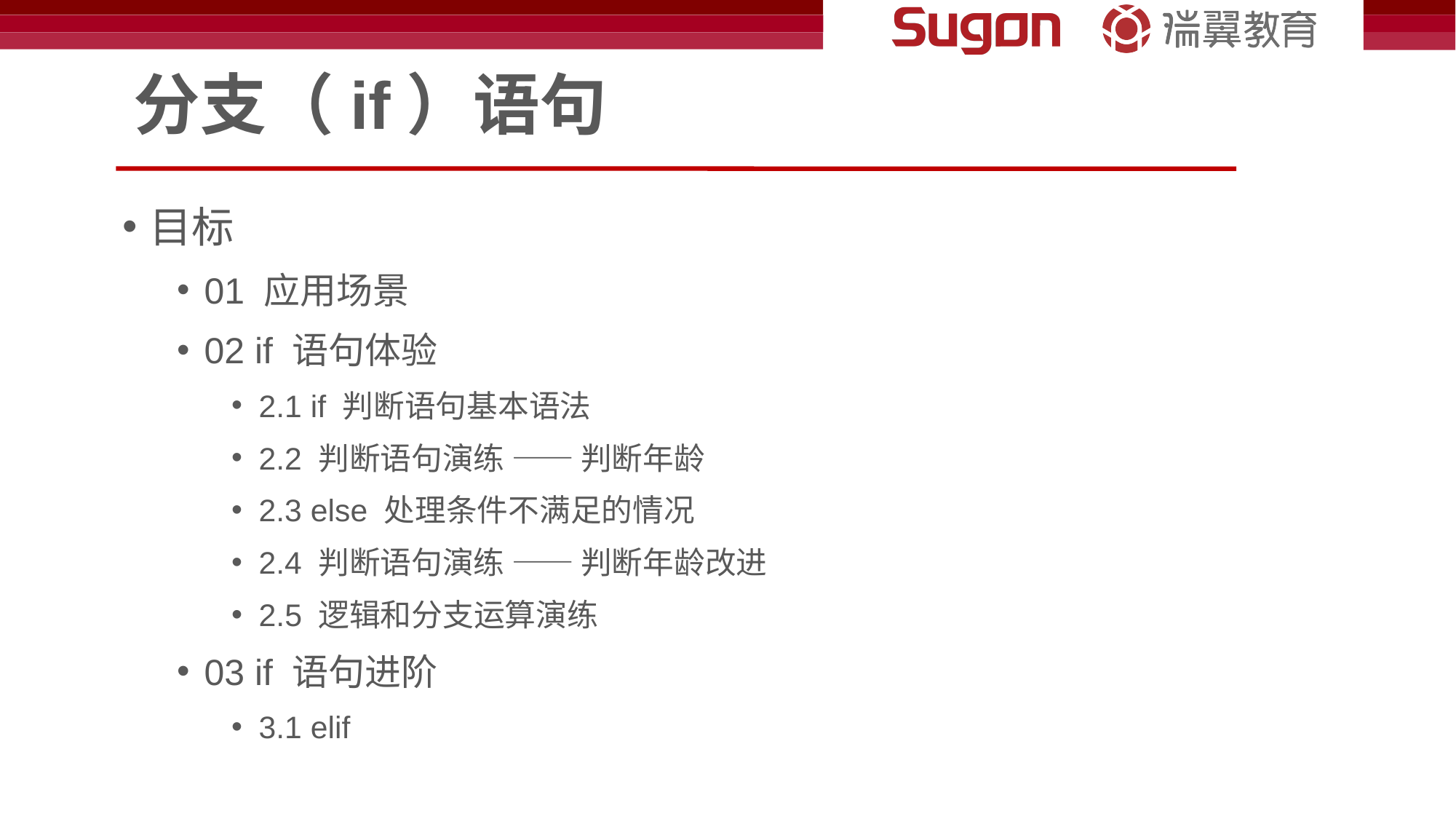

# 分支（if）语句
目标
01 应用场景
02 if 语句体验
2.1 if 判断语句基本语法
2.2 判断语句演练 —— 判断年龄
2.3 else 处理条件不满足的情况
2.4 判断语句演练 —— 判断年龄改进
2.5 逻辑和分支运算演练
03 if 语句进阶
3.1 elif